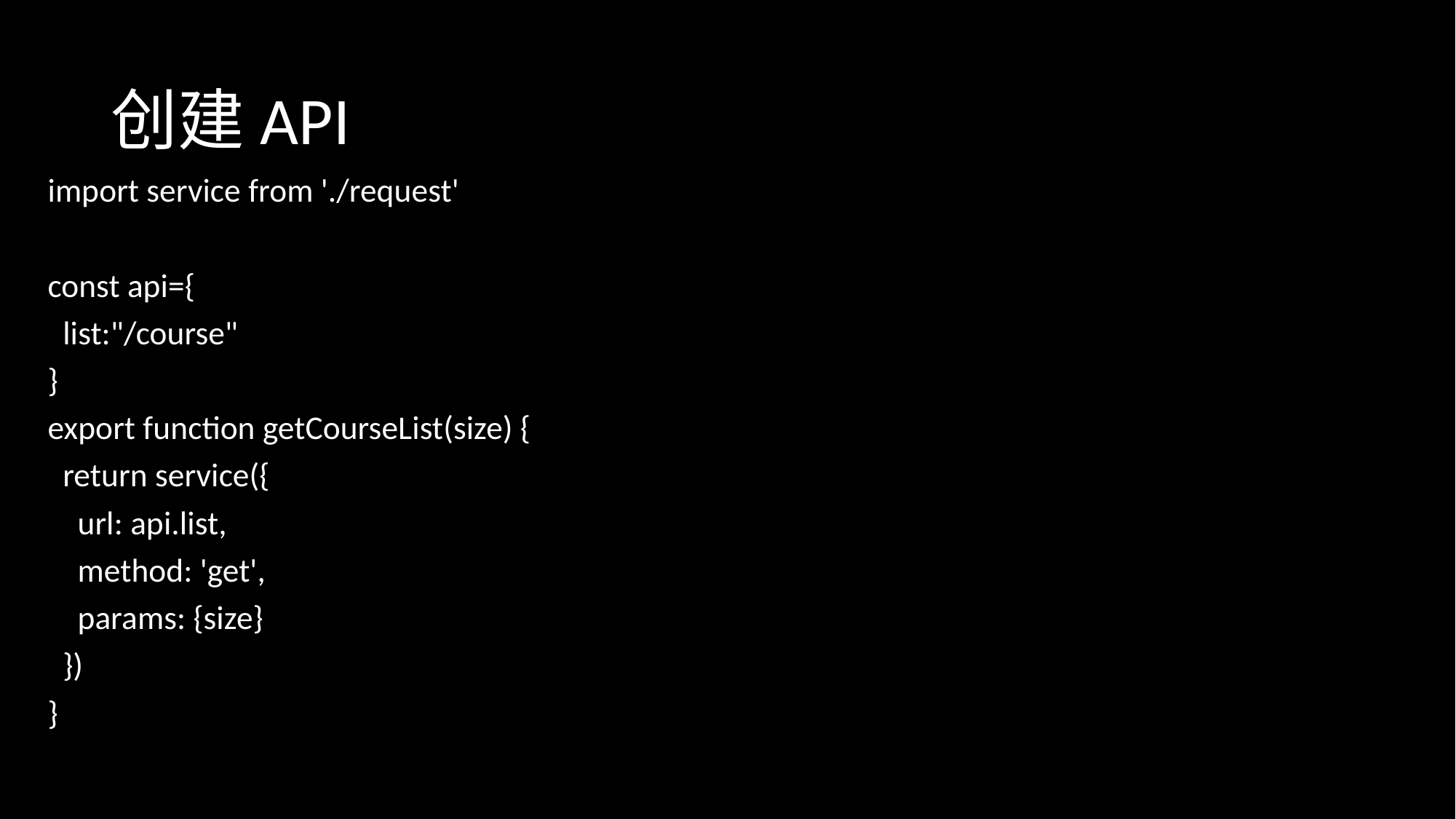

# 创建API
import service from './request'

const api={
  list:"/course"
}
export function getCourseList(size) {
  return service({
    url: api.list,
    method: 'get',
    params: {size}
  })
}